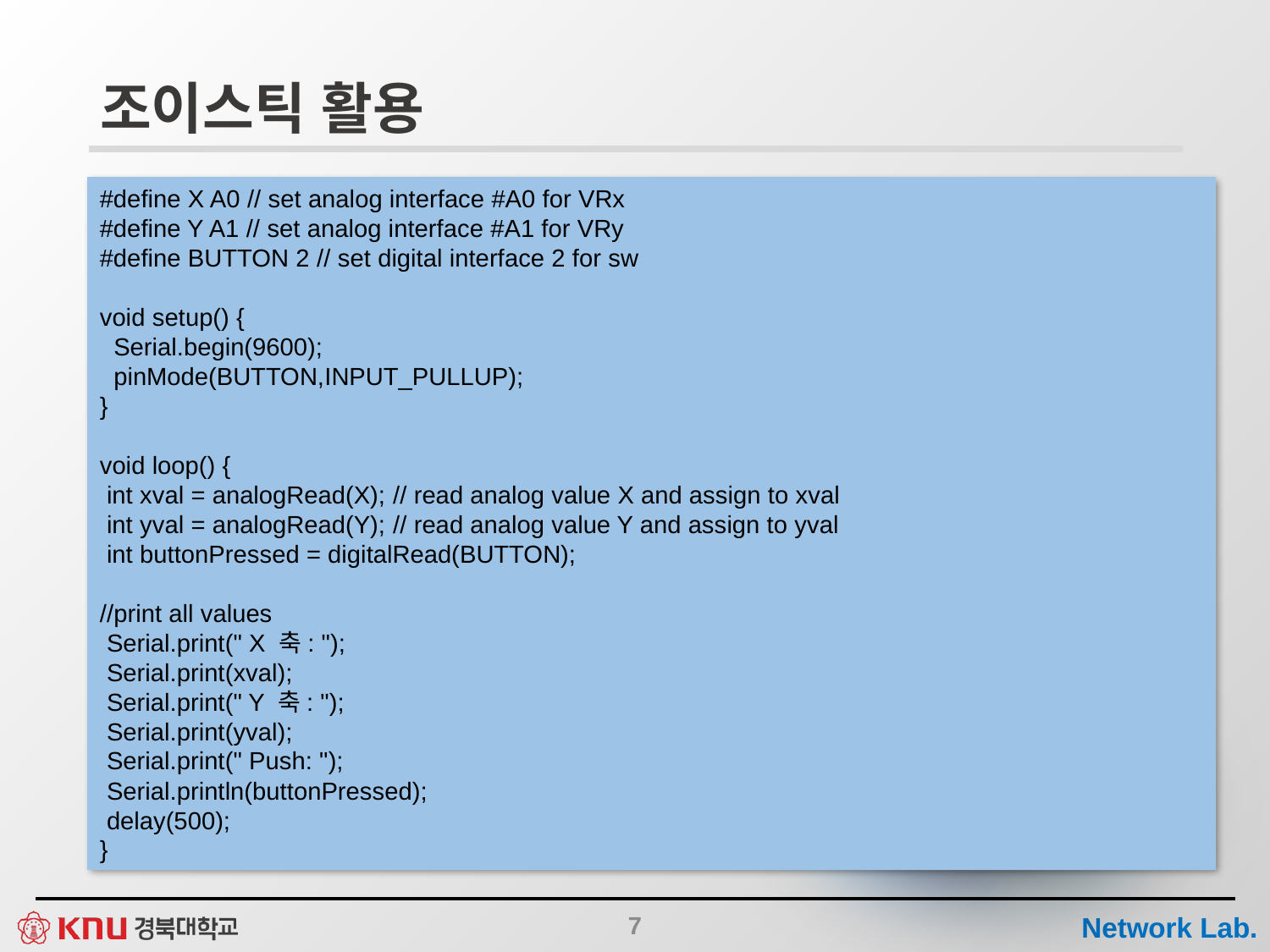

# 조이스틱 활용
#define X A0 // set analog interface #A0 for VRx
#define Y A1 // set analog interface #A1 for VRy
#define BUTTON 2 // set digital interface 2 for sw

void setup() {
  Serial.begin(9600);
  pinMode(BUTTON,INPUT_PULLUP);
}

void loop() {
 int xval = analogRead(X); // read analog value X and assign to xval
 int yval = analogRead(Y); // read analog value Y and assign to yval
 int buttonPressed = digitalRead(BUTTON);
//print all values
 Serial.print(" X 축: ");
 Serial.print(xval);
 Serial.print(" Y 축: ");
 Serial.print(yval);
 Serial.print(" Push: ");
 Serial.println(buttonPressed);
 delay(500);
}
7